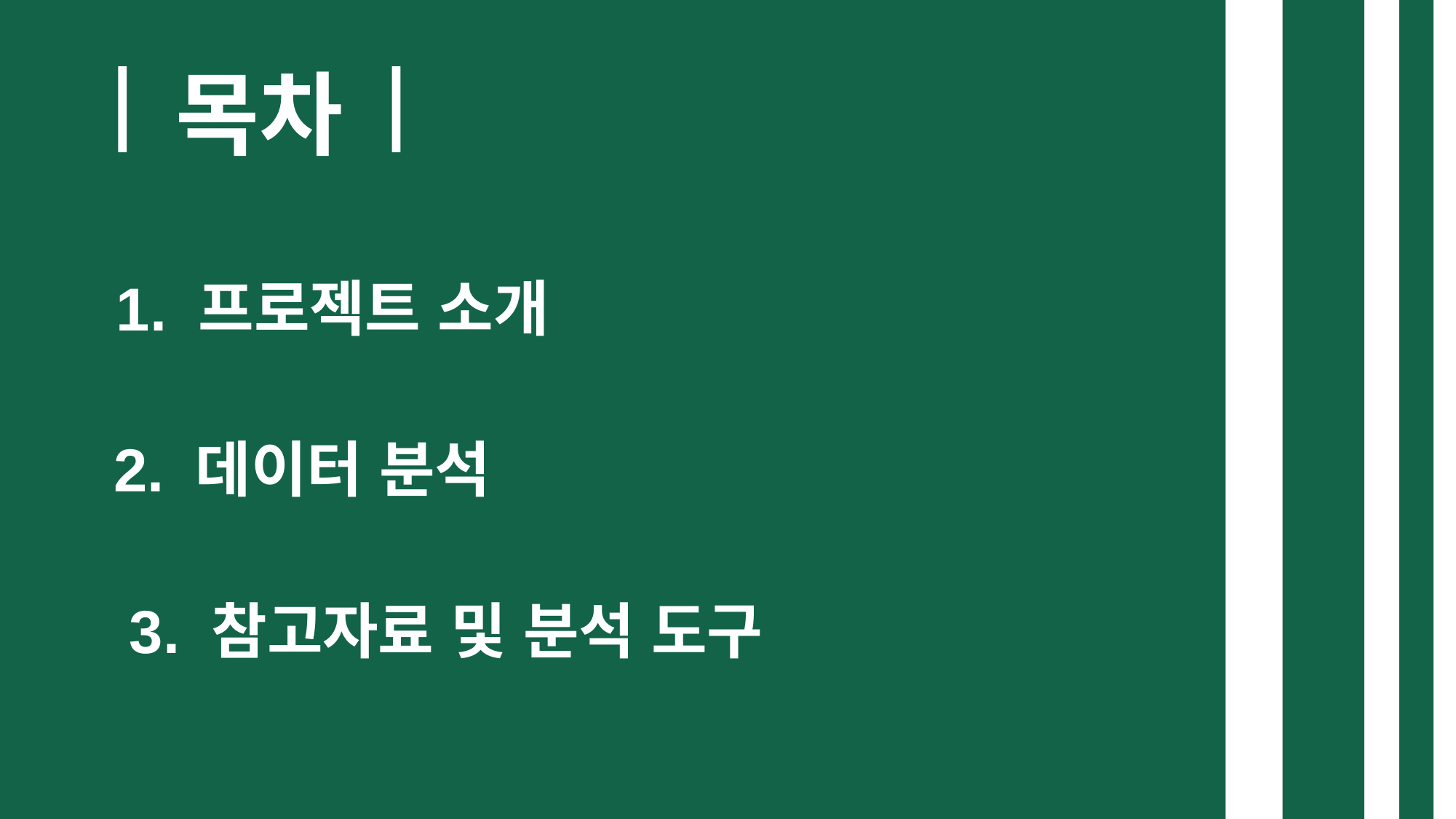

목차

1. 프로젝트 소개
2. 데이터 분석
3. 참고자료 및 분석 도구